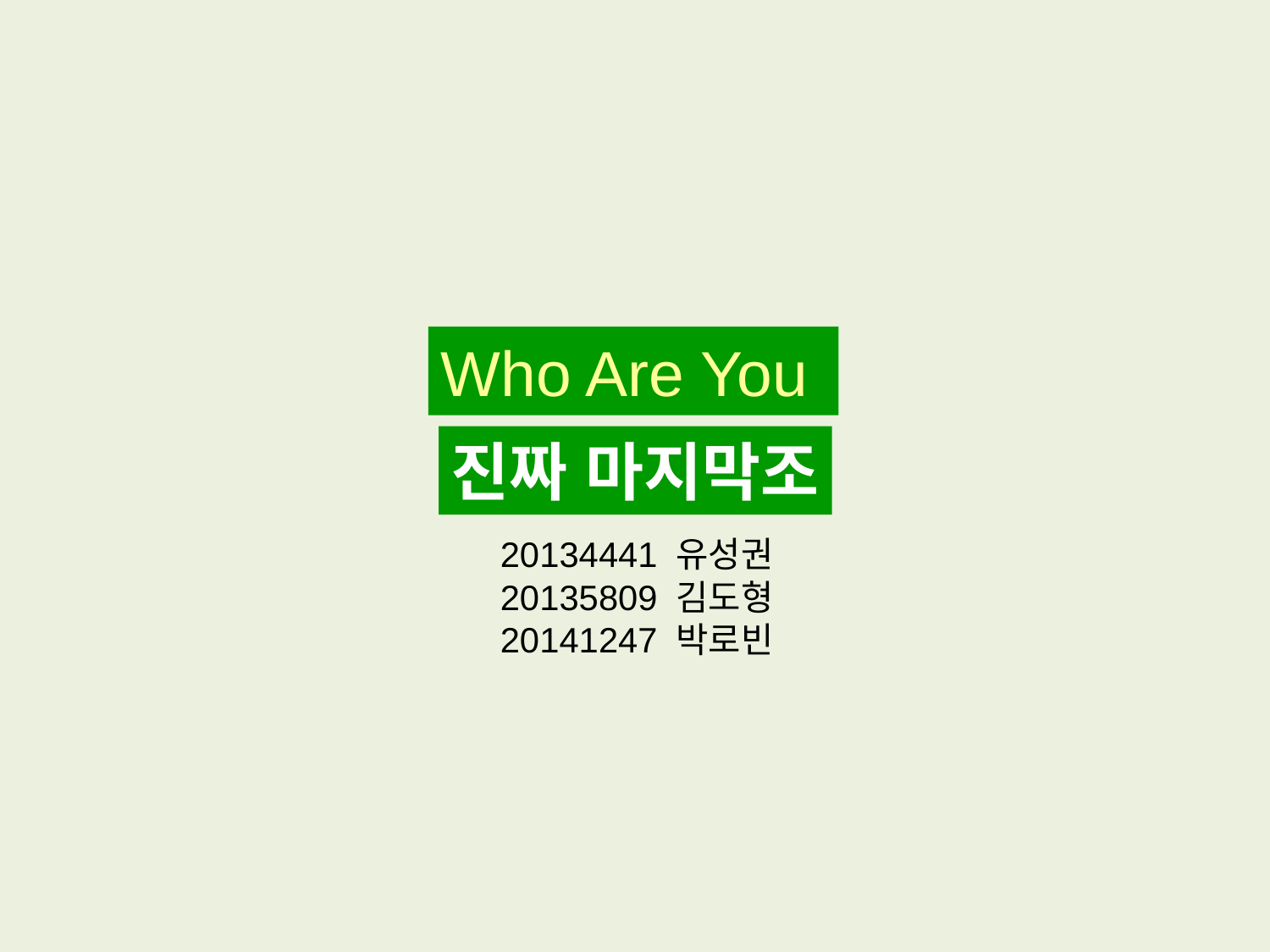

Who Are You
진짜 마지막조
20134441 유성권
20135809 김도형
20141247 박로빈